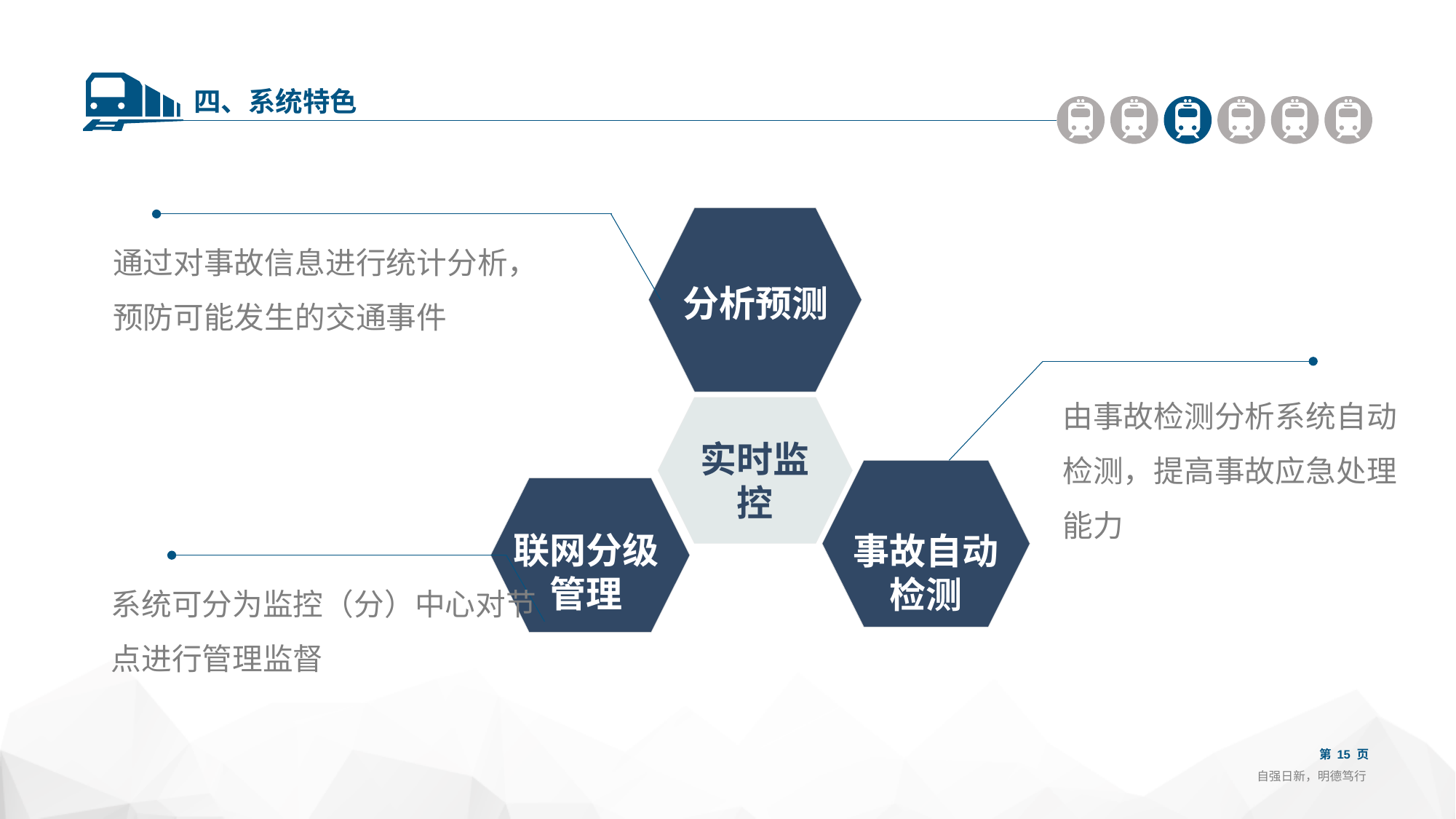

四、系统特色

分析预测
通过对事故信息进行统计分析，预防可能发生的交通事件
由事故检测分析系统自动检测，提高事故应急处理能力

实时监控

事故自动检测

联网分级管理
系统可分为监控（分）中心对节点进行管理监督
第 15 页
自强日新，明德笃行